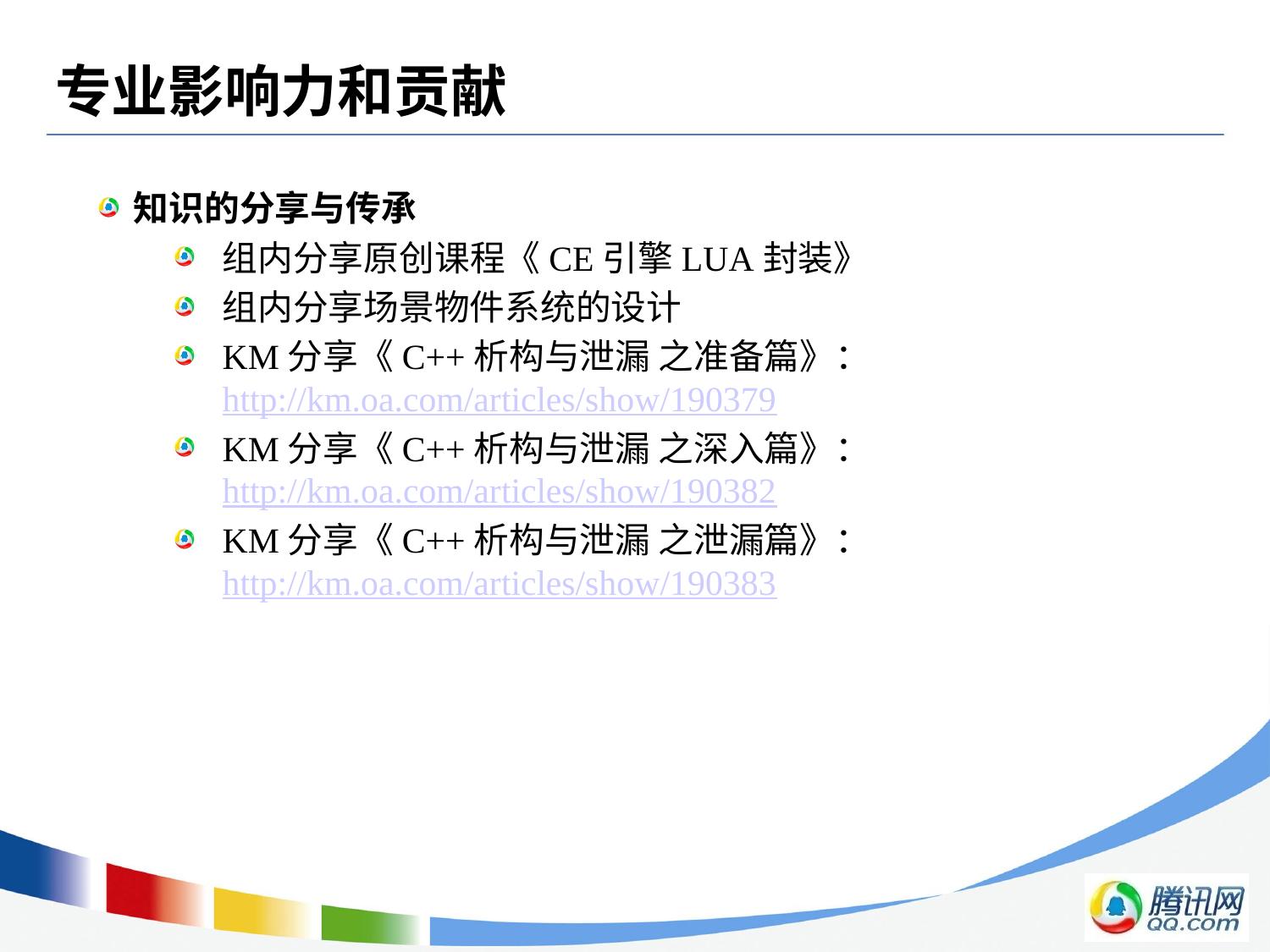

# 专业影响力和贡献
知识的分享与传承
组内分享原创课程《CE引擎LUA封装》
组内分享场景物件系统的设计
KM分享《C++析构与泄漏 之准备篇》： http://km.oa.com/articles/show/190379
KM分享《C++析构与泄漏 之深入篇》： http://km.oa.com/articles/show/190382
KM分享《C++析构与泄漏 之泄漏篇》： http://km.oa.com/articles/show/190383